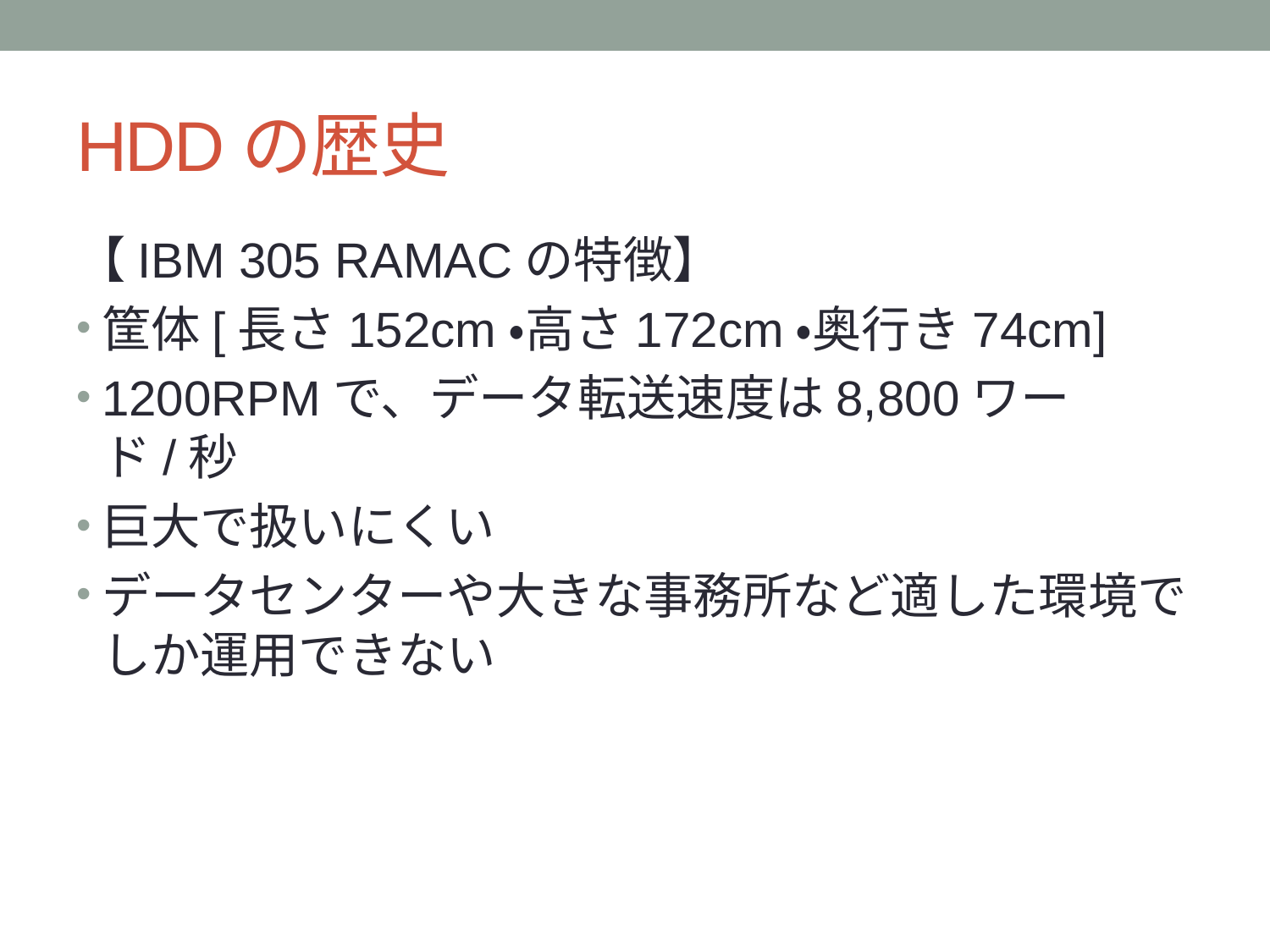

# HDDの歴史
【IBM 305 RAMACの特徴】
筐体[長さ152cm・高さ172cm・奥行き74cm]
1200RPMで、データ転送速度は8,800ワード/秒
巨大で扱いにくい
データセンターや大きな事務所など適した環境でしか運用できない